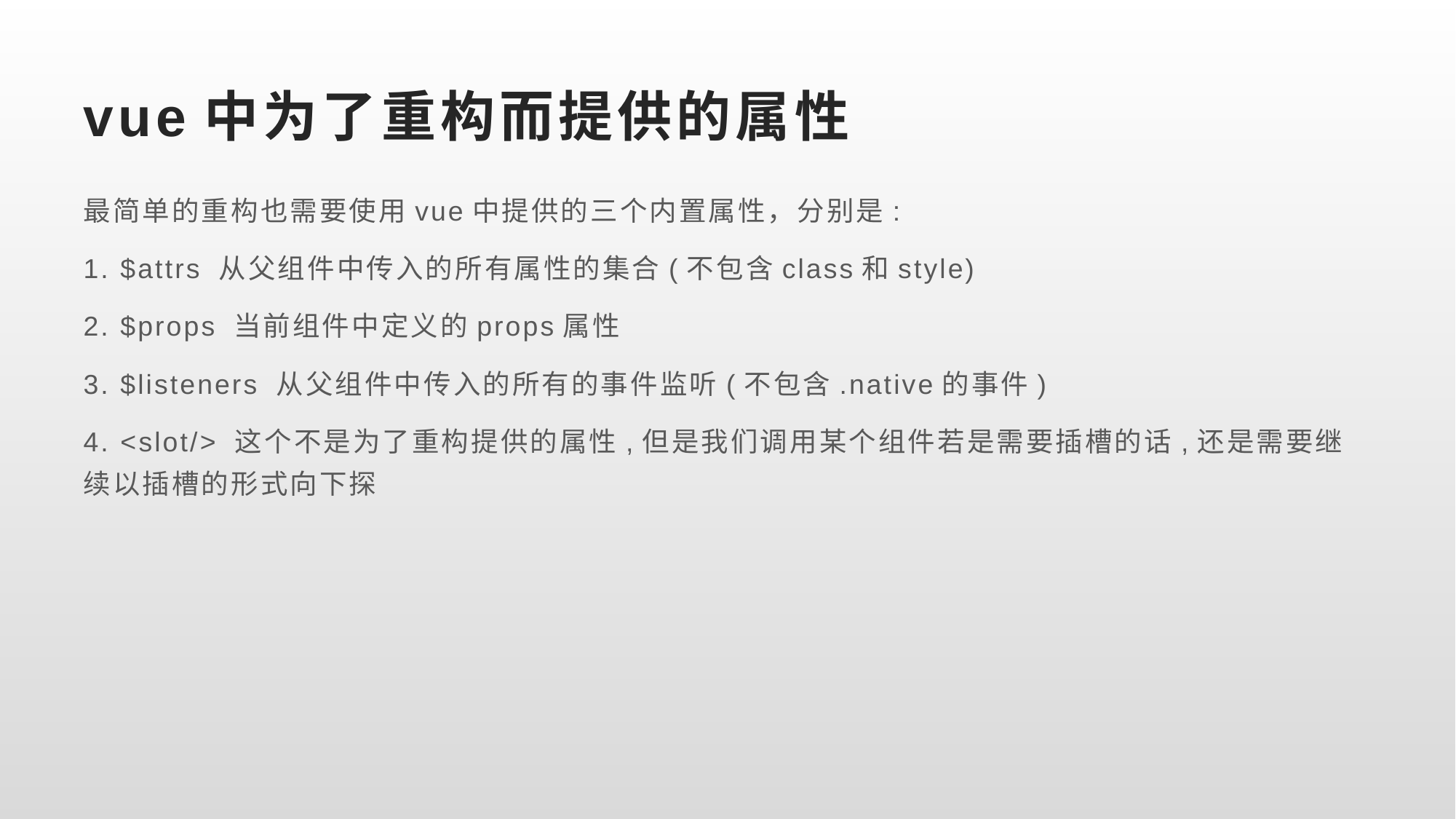

# vue中为了重构而提供的属性
最简单的重构也需要使用vue中提供的三个内置属性，分别是:
1. $attrs 从父组件中传入的所有属性的集合(不包含class和style)
2. $props 当前组件中定义的props属性
3. $listeners 从父组件中传入的所有的事件监听(不包含.native的事件)
4. <slot/> 这个不是为了重构提供的属性,但是我们调用某个组件若是需要插槽的话,还是需要继续以插槽的形式向下探